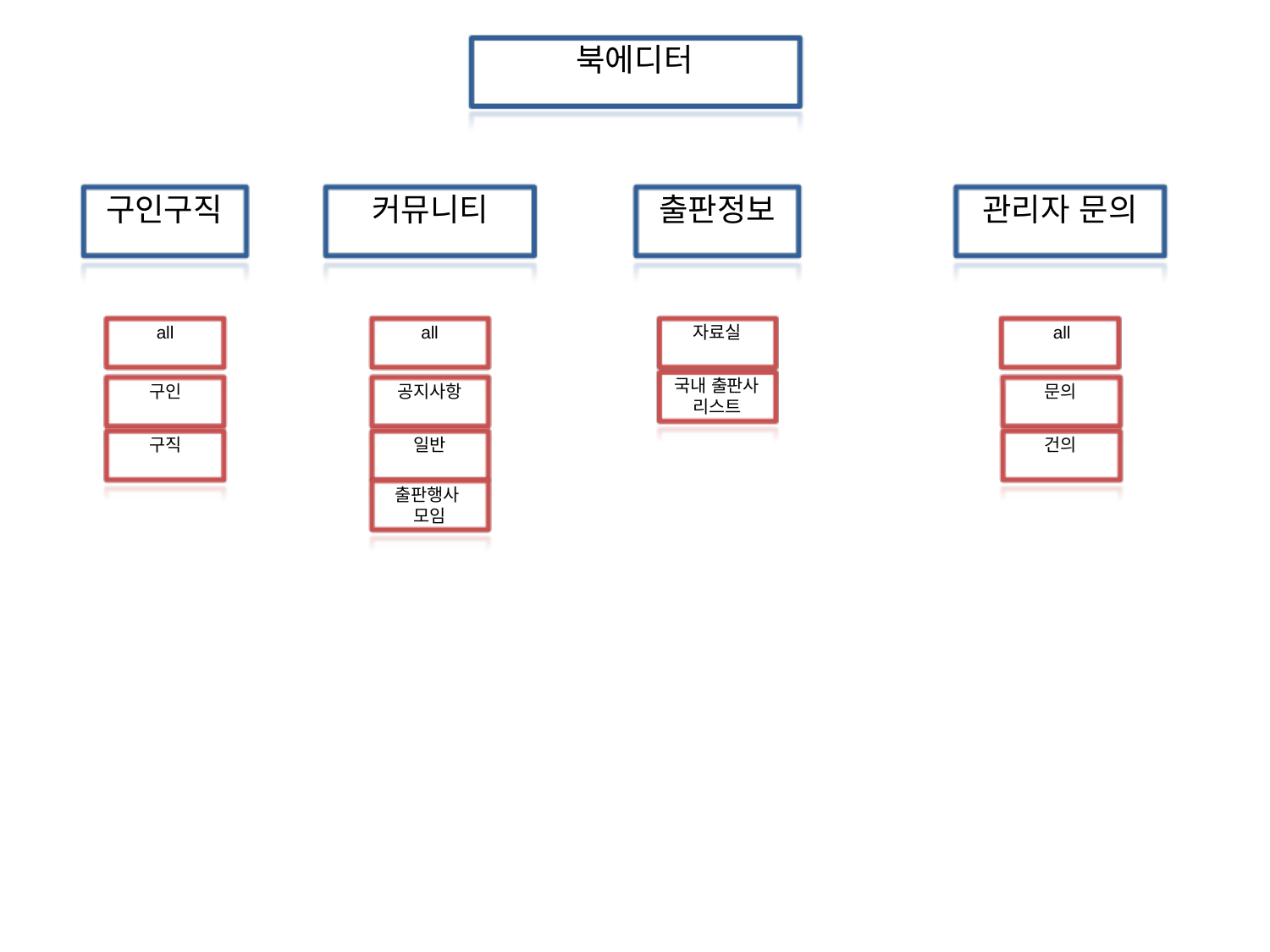

북에디터
구인구직
커뮤니티
출판정보
관리자 문의
all
all
자료실
 all
국내 출판사 리스트
구인
공지사항
문의
구직
일반
건의
출판행사
모임